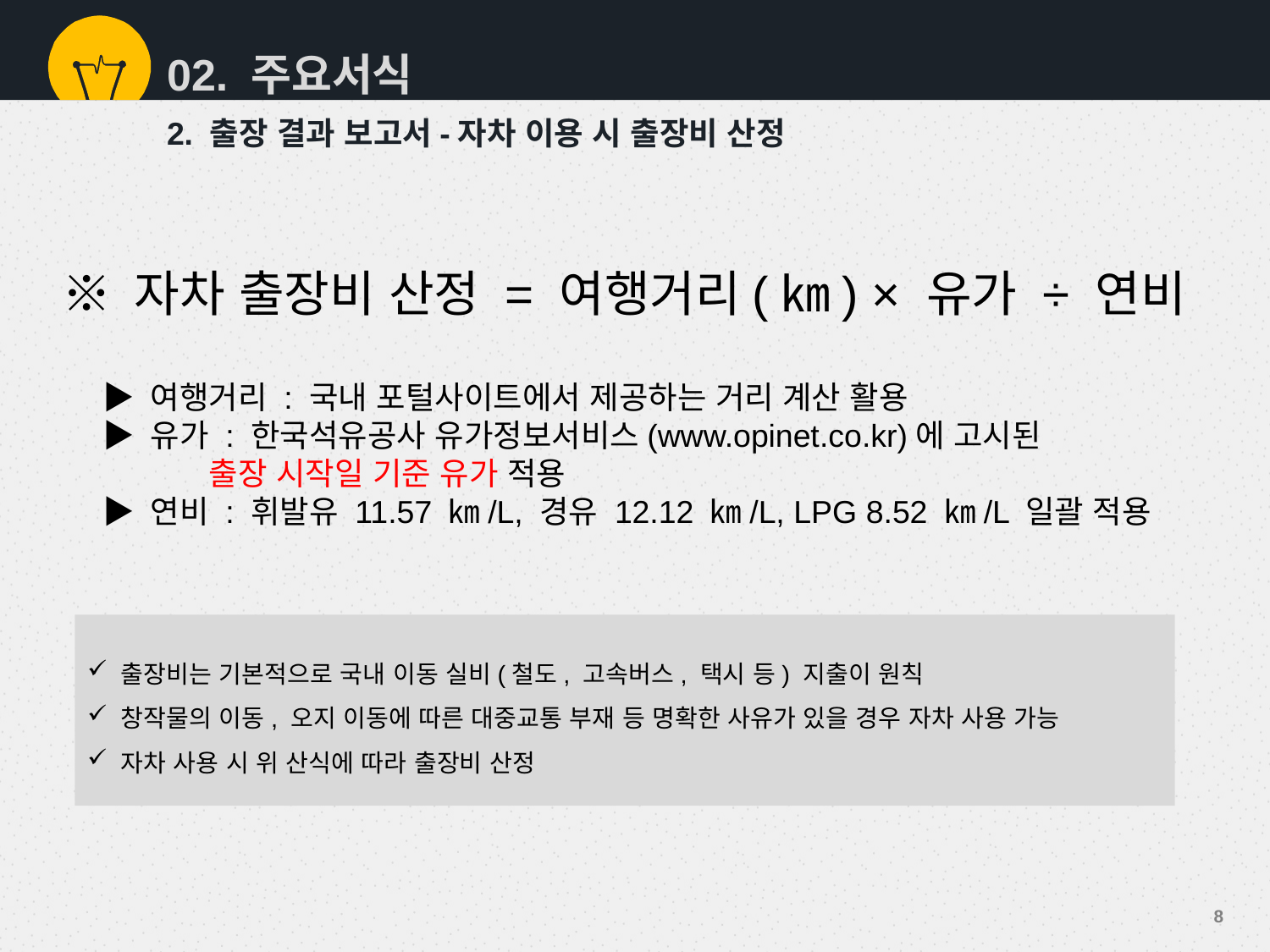

02. 주요서식
2. 출장 결과 보고서-자차 이용 시 출장비 산정
※ 자차 출장비 산정 = 여행거리(㎞) × 유가 ÷ 연비
▶ 여행거리 : 국내 포털사이트에서 제공하는 거리 계산 활용
▶ 유가 : 한국석유공사 유가정보서비스(www.opinet.co.kr)에 고시된
            출장 시작일 기준 유가 적용
▶ 연비 : 휘발유 11.57 ㎞/L, 경유 12.12 ㎞/L, LPG 8.52 ㎞/L 일괄 적용
 출장비는 기본적으로 국내 이동 실비(철도, 고속버스, 택시 등) 지출이 원칙
 창작물의 이동, 오지 이동에 따른 대중교통 부재 등 명확한 사유가 있을 경우 자차 사용 가능
 자차 사용 시 위 산식에 따라 출장비 산정
8